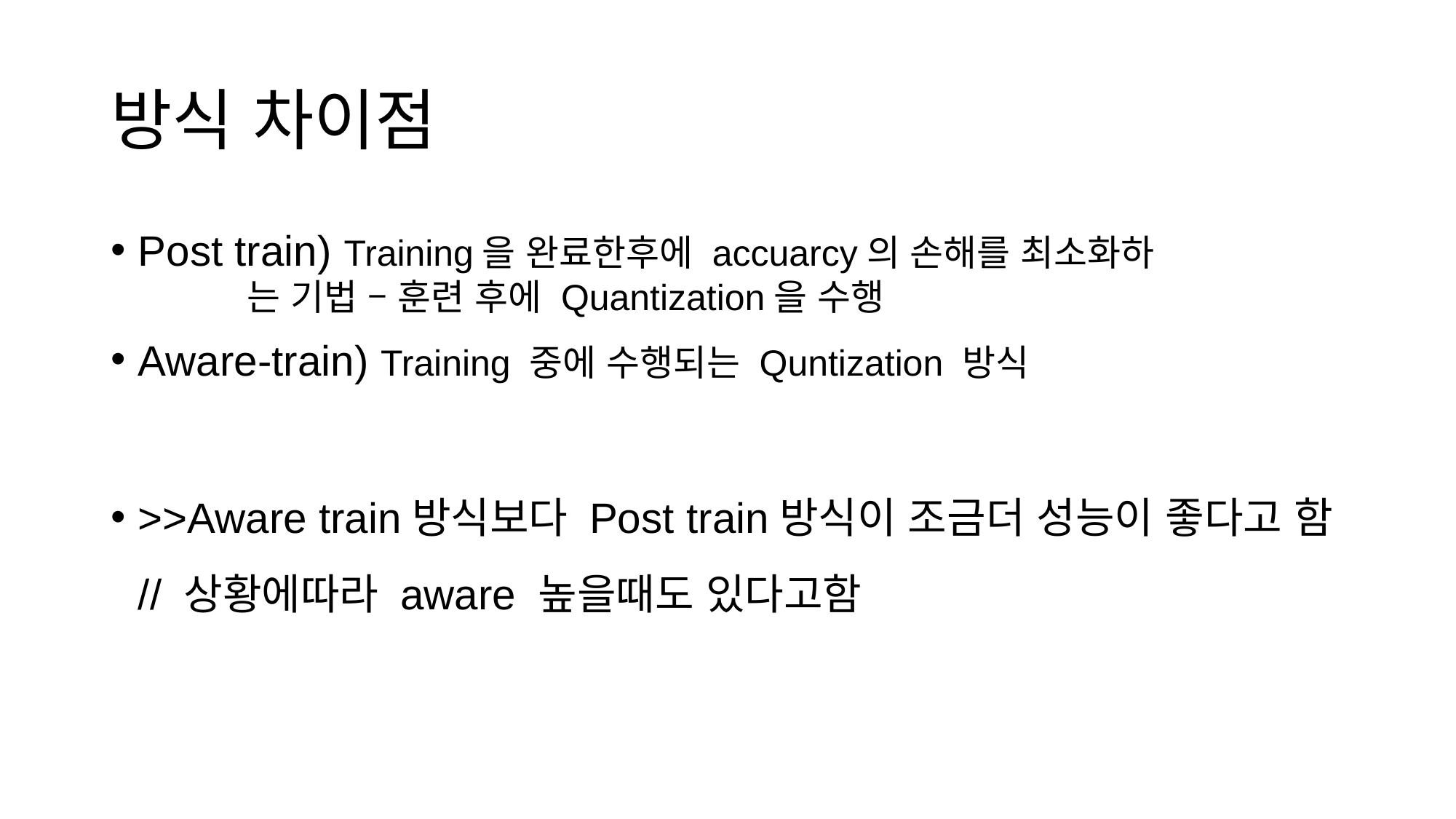

# 방식 차이점
Post train) Training을 완료한후에 accuarcy의 손해를 최소화하			는 기법 – 훈련 후에 Quantization을 수행
Aware-train) Training 중에 수행되는 Quntization 방식

>>Aware train방식보다 Post train방식이 조금더 성능이 좋다고 함// 상황에따라 aware 높을때도 있다고함